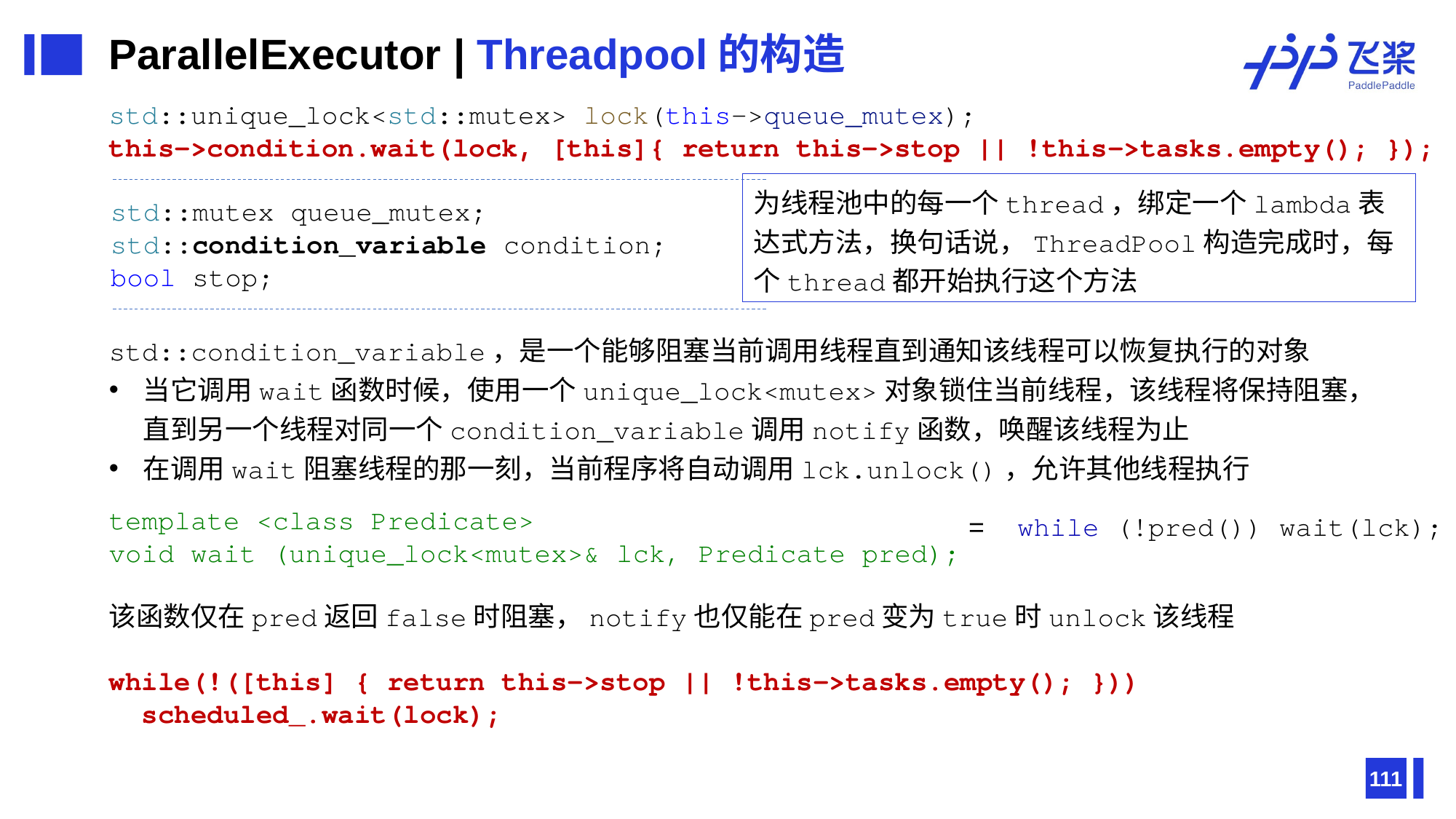

ParallelExecutor | Threadpool的构造
std::unique_lock<std::mutex> lock(this->queue_mutex);
this->condition.wait(lock, [this]{ return this->stop || !this->tasks.empty(); });
为线程池中的每一个thread，绑定一个lambda表达式方法，换句话说，ThreadPool构造完成时，每个thread都开始执行这个方法
std::mutex queue_mutex;
std::condition_variable condition;
bool stop;
std::condition_variable，是一个能够阻塞当前调用线程直到通知该线程可以恢复执行的对象
当它调用wait函数时候，使用一个unique_lock<mutex>对象锁住当前线程，该线程将保持阻塞，直到另一个线程对同一个condition_variable调用notify函数，唤醒该线程为止
在调用wait阻塞线程的那一刻，当前程序将自动调用lck.unlock()，允许其他线程执行
template <class Predicate>
void wait (unique_lock<mutex>& lck, Predicate pred);
while (!pred()) wait(lck);
=
该函数仅在pred返回false时阻塞，notify也仅能在pred变为true时unlock该线程
while(!([this] { return this->stop || !this->tasks.empty(); }))
  scheduled_.wait(lock);
111